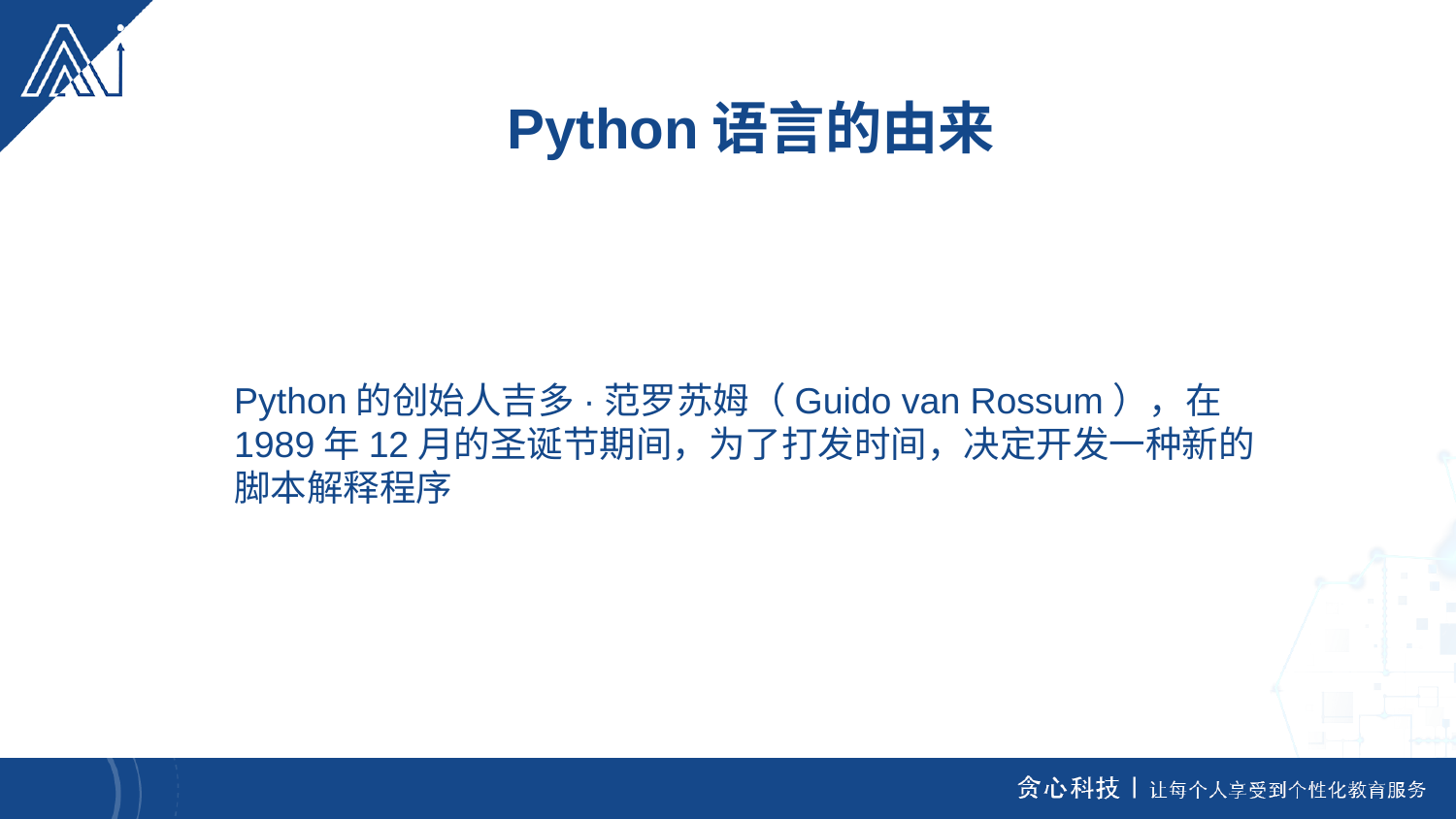

Python语言的由来
Python的创始人吉多·范罗苏姆（Guido van Rossum），在1989年12月的圣诞节期间，为了打发时间，决定开发一种新的脚本解释程序